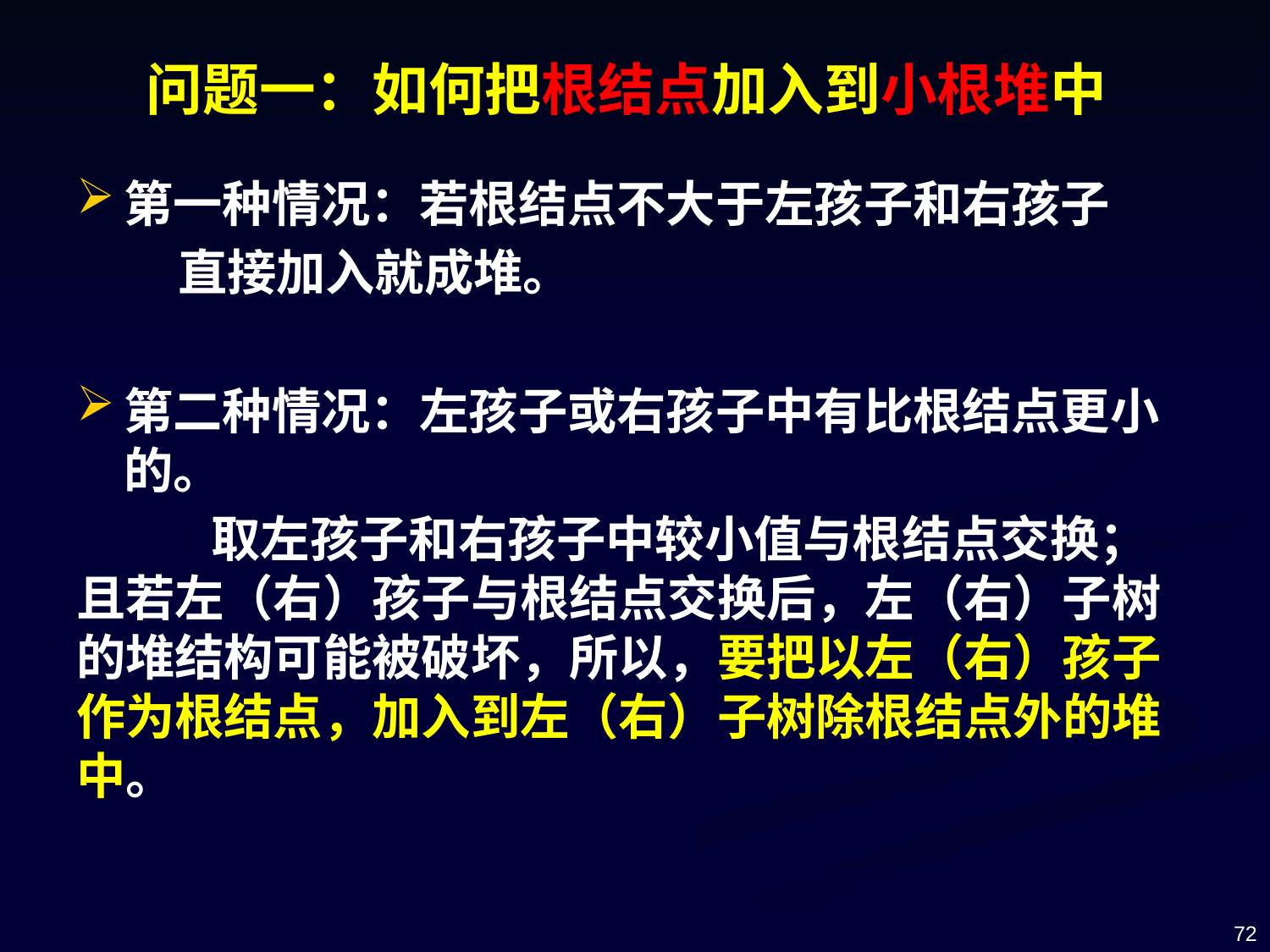

# 问题一：如何把根结点加入到小根堆中
第一种情况：若根结点不大于左孩子和右孩子
        直接加入就成堆。

第二种情况：左孩子或右孩子中有比根结点更小的。
           取左孩子和右孩子中较小值与根结点交换；且若左（右）孩子与根结点交换后，左（右）子树的堆结构可能被破坏，所以，要把以左（右）孩子作为根结点，加入到左（右）子树除根结点外的堆中。
72